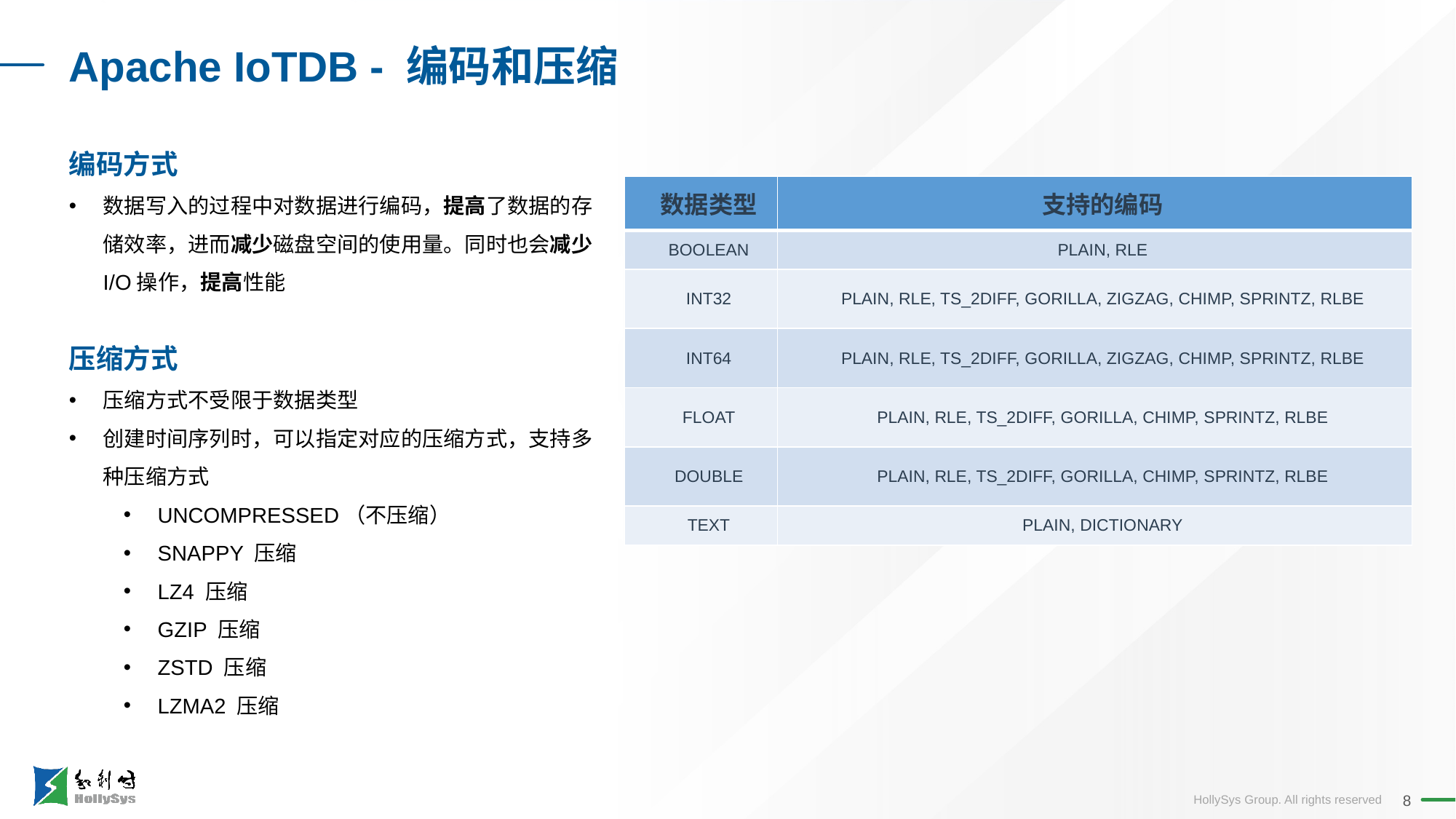

Apache IoTDB - 编码和压缩

编码方式
数据写入的过程中对数据进行编码，提高了数据的存储效率，进而减少磁盘空间的使用量。同时也会减少I/O操作，提高性能
| 数据类型 | 支持的编码 |
| --- | --- |
| BOOLEAN | PLAIN, RLE |
| INT32 | PLAIN, RLE, TS\_2DIFF, GORILLA, ZIGZAG, CHIMP, SPRINTZ, RLBE |
| INT64 | PLAIN, RLE, TS\_2DIFF, GORILLA, ZIGZAG, CHIMP, SPRINTZ, RLBE |
| FLOAT | PLAIN, RLE, TS\_2DIFF, GORILLA, CHIMP, SPRINTZ, RLBE |
| DOUBLE | PLAIN, RLE, TS\_2DIFF, GORILLA, CHIMP, SPRINTZ, RLBE |
| TEXT | PLAIN, DICTIONARY |
压缩方式
压缩方式不受限于数据类型
创建时间序列时，可以指定对应的压缩方式，支持多种压缩方式
UNCOMPRESSED（不压缩）
SNAPPY 压缩
LZ4 压缩
GZIP 压缩
ZSTD 压缩
LZMA2 压缩